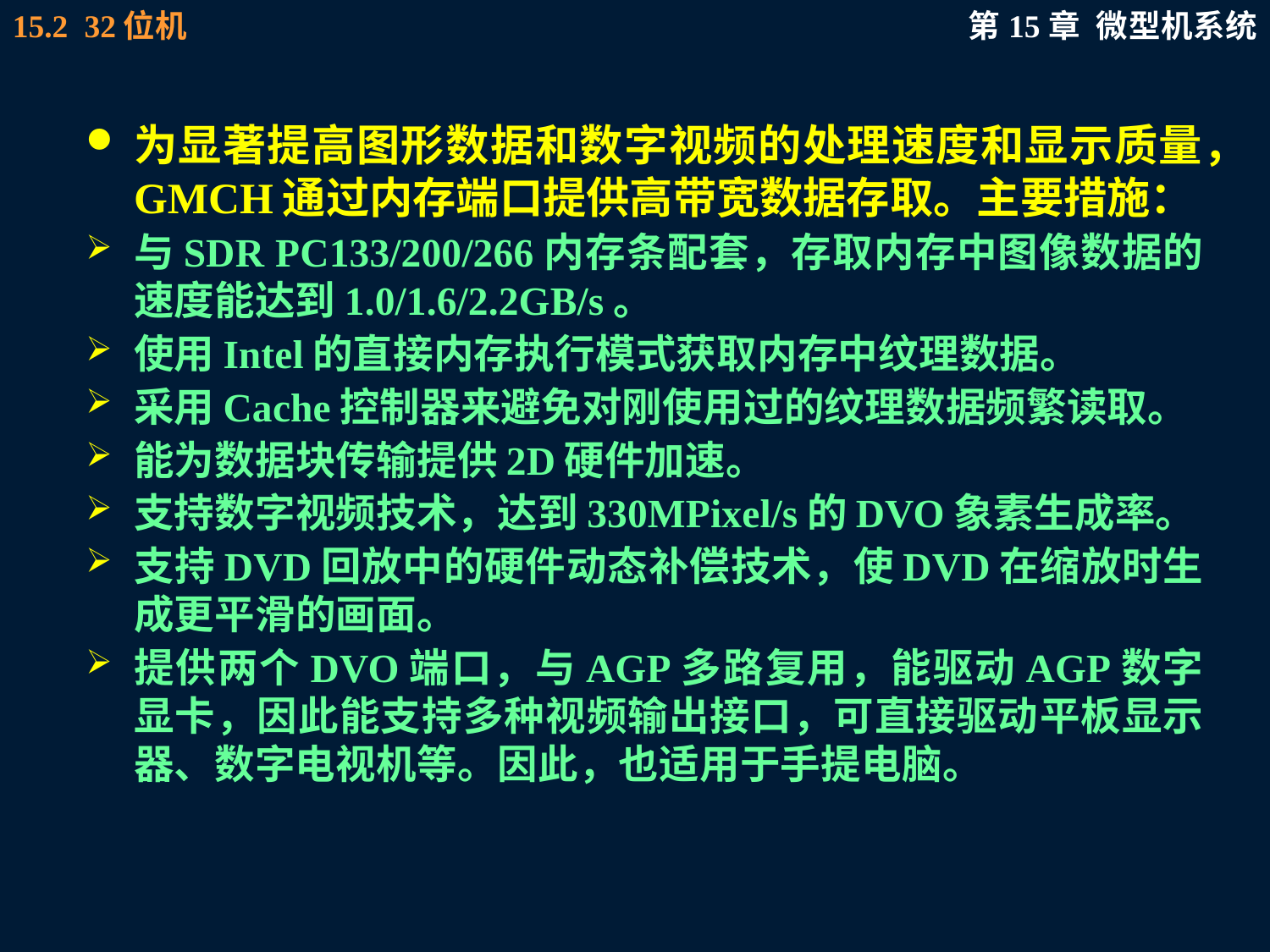

为显著提高图形数据和数字视频的处理速度和显示质量，GMCH通过内存端口提供高带宽数据存取。主要措施：
与SDR PC133/200/266内存条配套，存取内存中图像数据的速度能达到1.0/1.6/2.2GB/s。
使用Intel的直接内存执行模式获取内存中纹理数据。
采用Cache控制器来避免对刚使用过的纹理数据频繁读取。
能为数据块传输提供2D硬件加速。
支持数字视频技术，达到330MPixel/s的DVO象素生成率。
支持DVD回放中的硬件动态补偿技术，使DVD在缩放时生成更平滑的画面。
提供两个DVO端口，与AGP多路复用，能驱动AGP数字显卡，因此能支持多种视频输出接口，可直接驱动平板显示器、数字电视机等。因此，也适用于手提电脑。